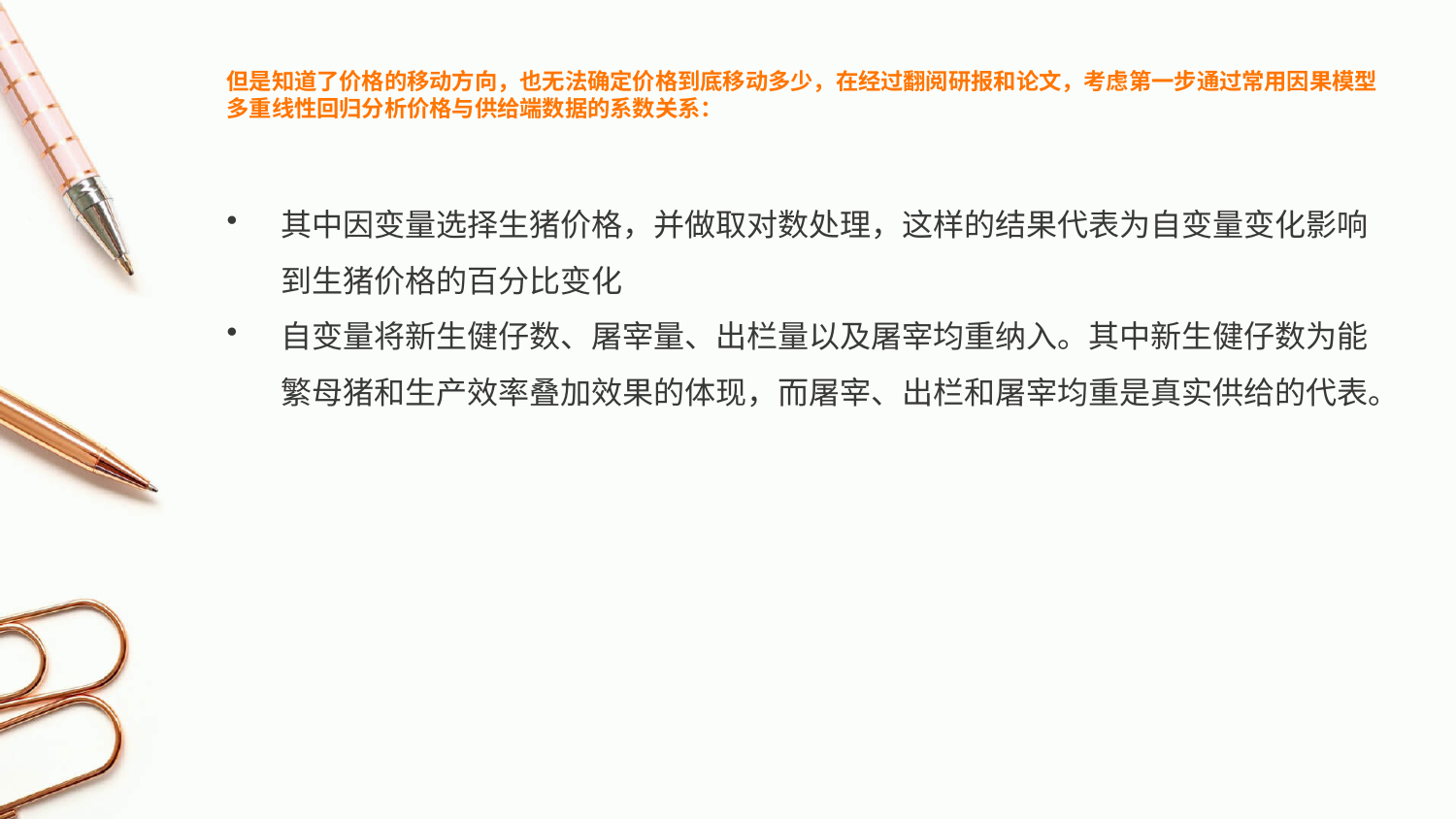

但是知道了价格的移动方向，也无法确定价格到底移动多少，在经过翻阅研报和论文，考虑第一步通过常用因果模型多重线性回归分析价格与供给端数据的系数关系：
其中因变量选择生猪价格，并做取对数处理，这样的结果代表为自变量变化影响到生猪价格的百分比变化
自变量将新生健仔数、屠宰量、出栏量以及屠宰均重纳入。其中新生健仔数为能繁母猪和生产效率叠加效果的体现，而屠宰、出栏和屠宰均重是真实供给的代表。